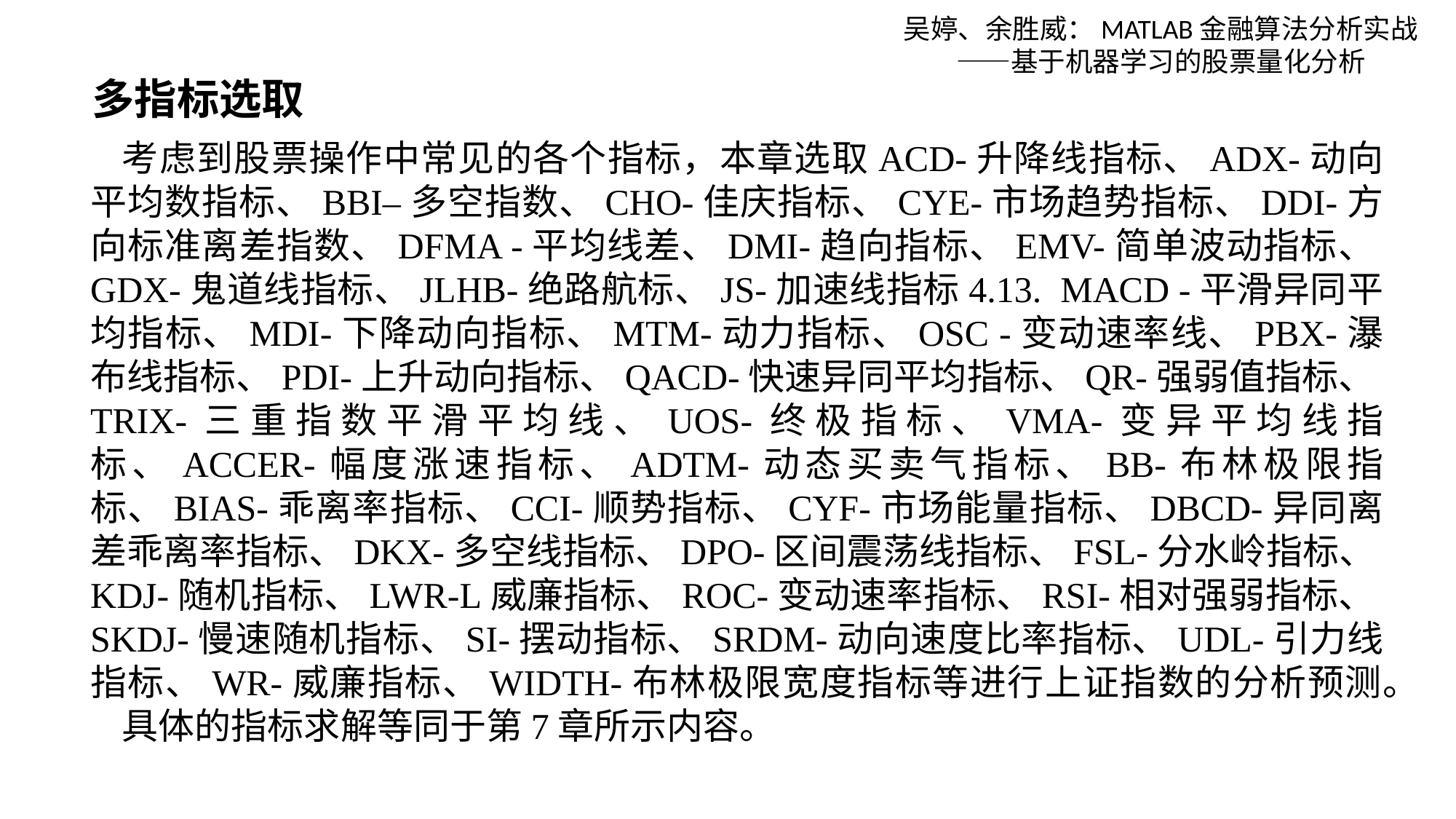

吴婷、余胜威：MATLAB金融算法分析实战——基于机器学习的股票量化分析
多指标选取
考虑到股票操作中常见的各个指标，本章选取ACD-升降线指标、ADX-动向平均数指标、BBI–多空指数、CHO-佳庆指标、CYE-市场趋势指标、DDI-方向标准离差指数、DFMA -平均线差、DMI-趋向指标、EMV-简单波动指标、GDX-鬼道线指标、JLHB-绝路航标、JS-加速线指标4.13.  MACD -平滑异同平均指标、MDI-下降动向指标、MTM-动力指标、OSC -变动速率线、PBX-瀑布线指标、PDI-上升动向指标、QACD-快速异同平均指标、QR-强弱值指标、TRIX-三重指数平滑平均线、UOS-终极指标、VMA-变异平均线指标、ACCER-幅度涨速指标、ADTM-动态买卖气指标、BB-布林极限指标、BIAS-乖离率指标、CCI-顺势指标、CYF-市场能量指标、DBCD-异同离差乖离率指标、DKX-多空线指标、DPO-区间震荡线指标、FSL-分水岭指标、  KDJ-随机指标、LWR-L威廉指标、ROC-变动速率指标、RSI-相对强弱指标、SKDJ-慢速随机指标、SI-摆动指标、SRDM-动向速度比率指标、UDL-引力线指标、WR-威廉指标、WIDTH-布林极限宽度指标等进行上证指数的分析预测。
具体的指标求解等同于第7章所示内容。